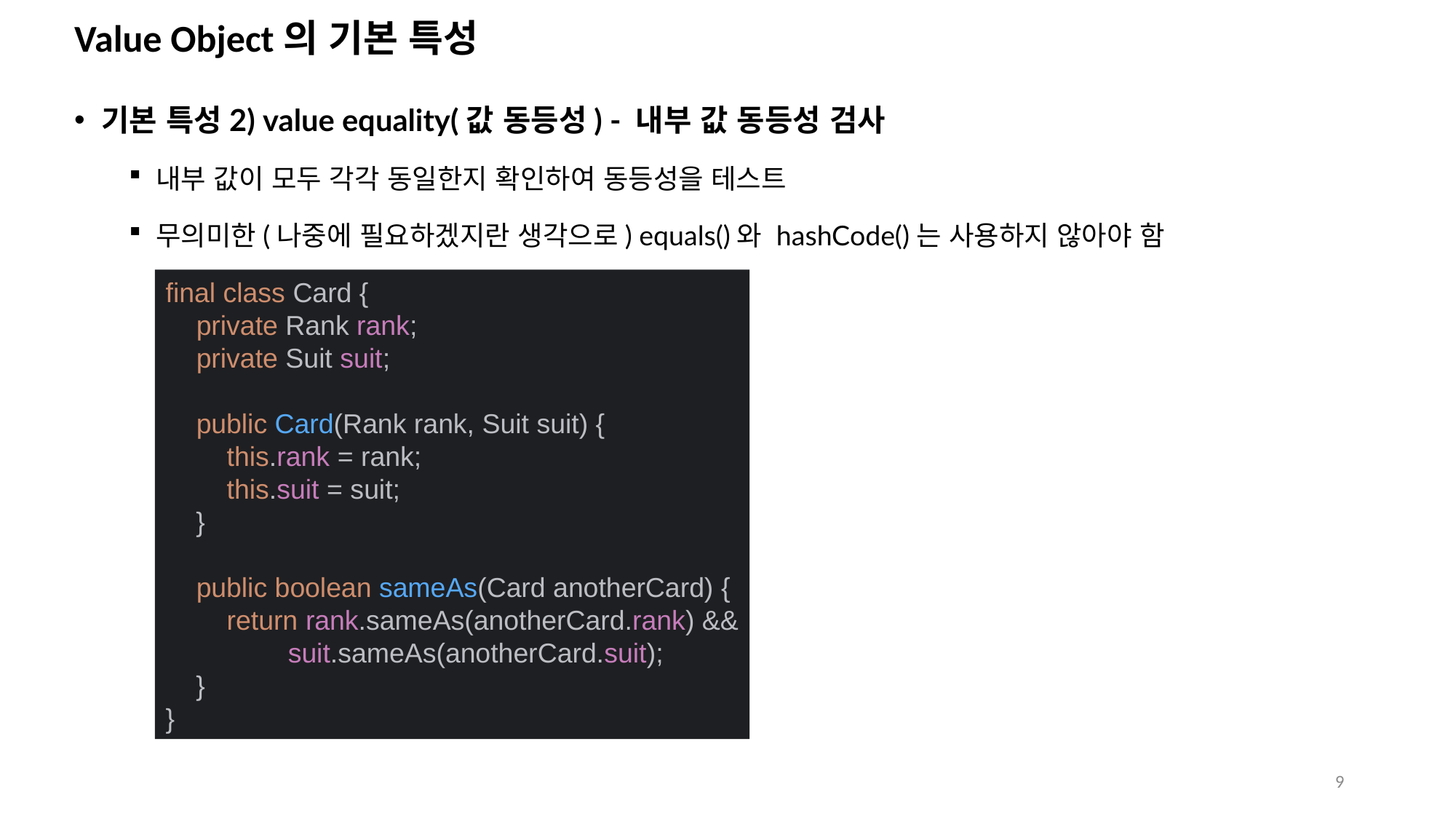

# Value Object의 기본 특성
기본 특성2) value equality(값 동등성) - 내부 값 동등성 검사
내부 값이 모두 각각 동일한지 확인하여 동등성을 테스트
무의미한(나중에 필요하겠지란 생각으로) equals()와 hashCode()는 사용하지 않아야 함
final class Card {
    private Rank rank;
    private Suit suit;
    public Card(Rank rank, Suit suit) {
        this.rank = rank;
        this.suit = suit;
    }
    public boolean sameAs(Card anotherCard) {
        return rank.sameAs(anotherCard.rank) &&
                suit.sameAs(anotherCard.suit);
    }
}
9